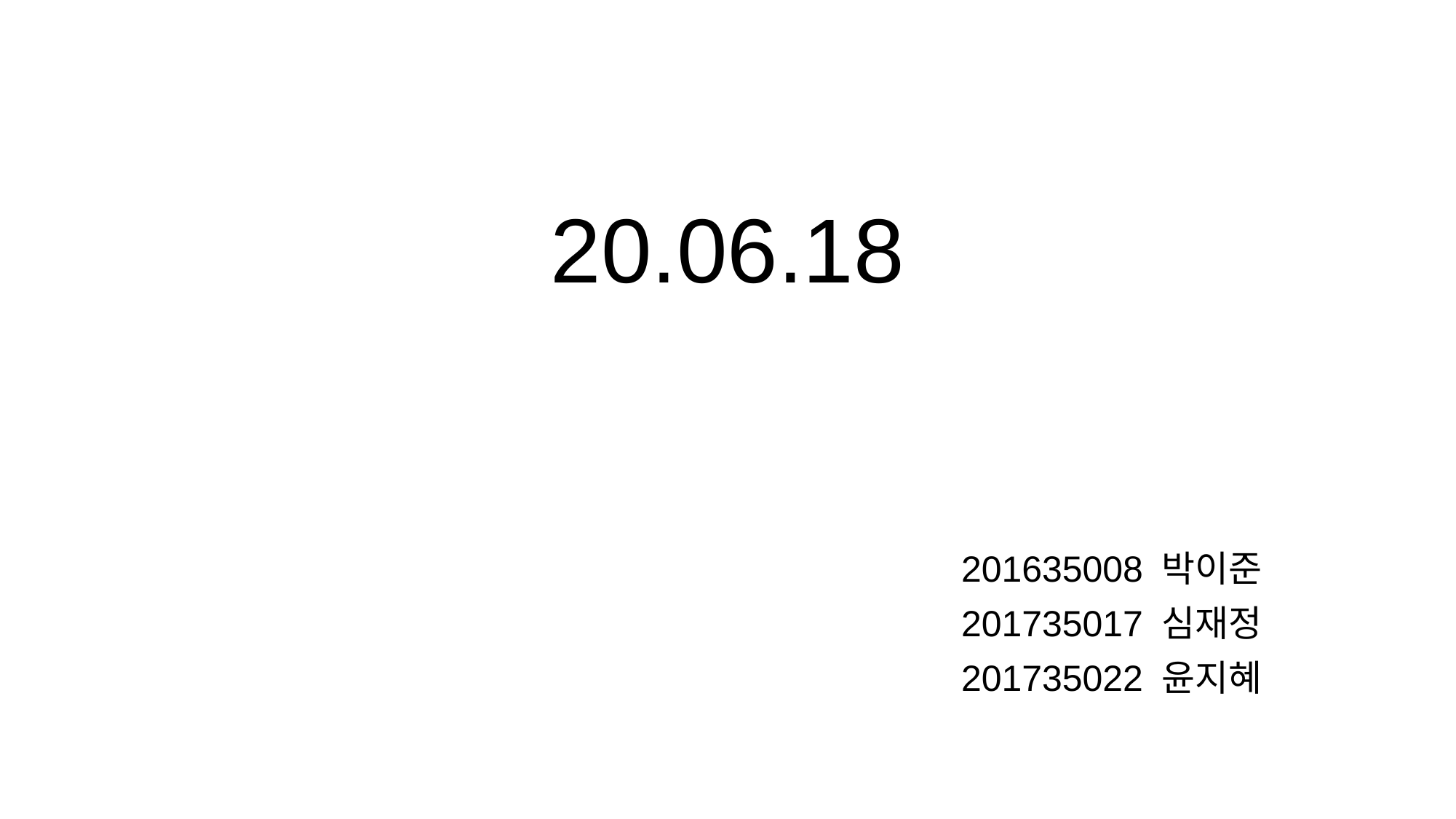

# 20.06.18
201635008 박이준
201735017 심재정
201735022 윤지혜